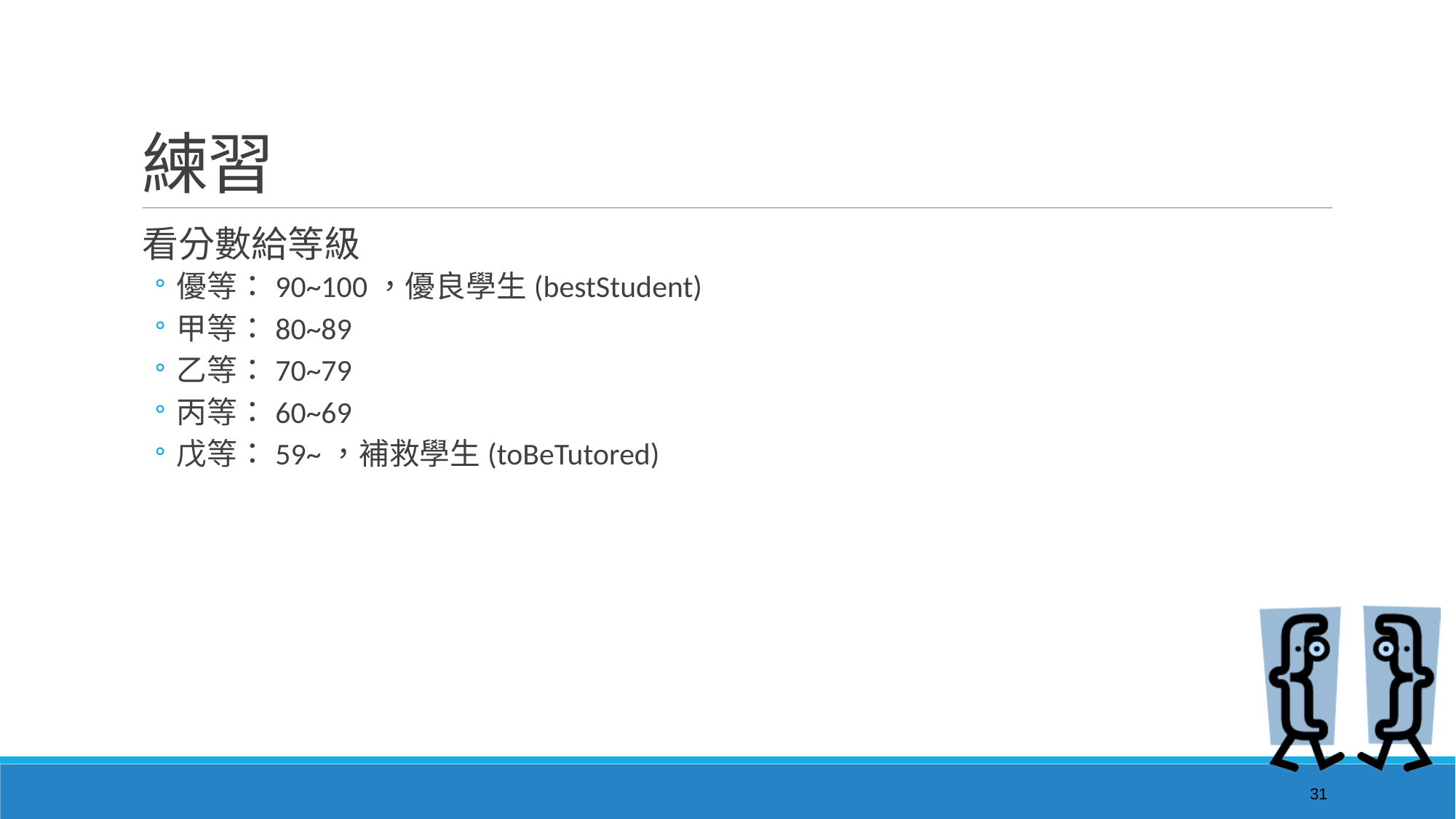

# 練習
看分數給等級
優等：90~100，優良學生(bestStudent)
甲等：80~89
乙等：70~79
丙等：60~69
戊等：59~，補救學生(toBeTutored)
31